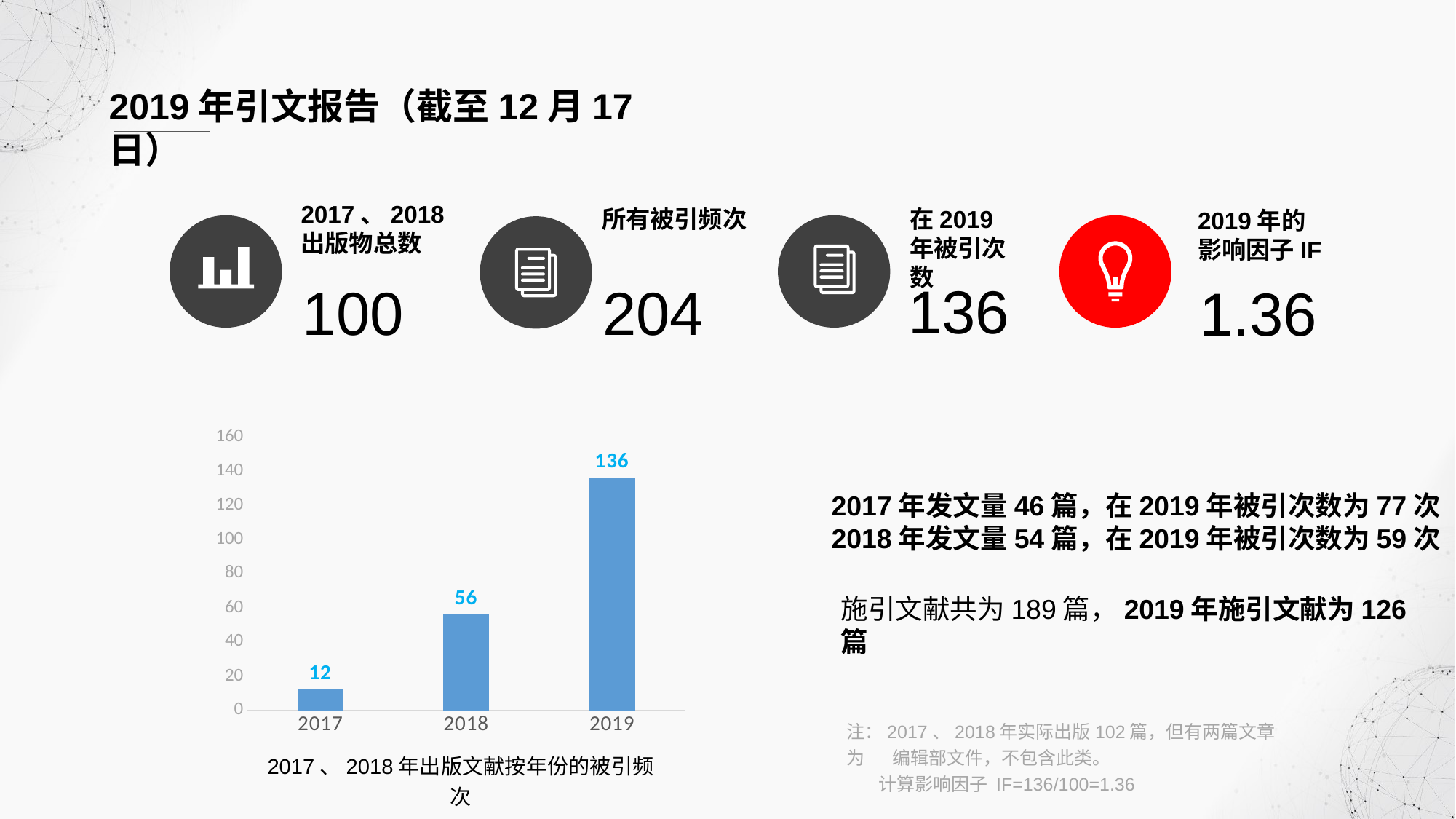

2019年引文报告（截至12月17日）
2017、2018出版物总数
100
所有被引频次
204
在2019年被引次数
136
2019年的影响因子IF
1.36

### Chart

| Category |  |
|---|---|
| 2017 | 12.0 |
| 2018 | 56.0 |
| 2019 | 136.0 |
2017年发文量46篇，在2019年被引次数为77次
2018年发文量54篇，在2019年被引次数为59次

施引文献共为189篇，2019年施引文献为126篇
注：2017、2018年实际出版102篇，但有两篇文章为       编辑部文件，不包含此类。
       计算影响因子 IF=136/100=1.36
2017、2018年出版文献按年份的被引频次